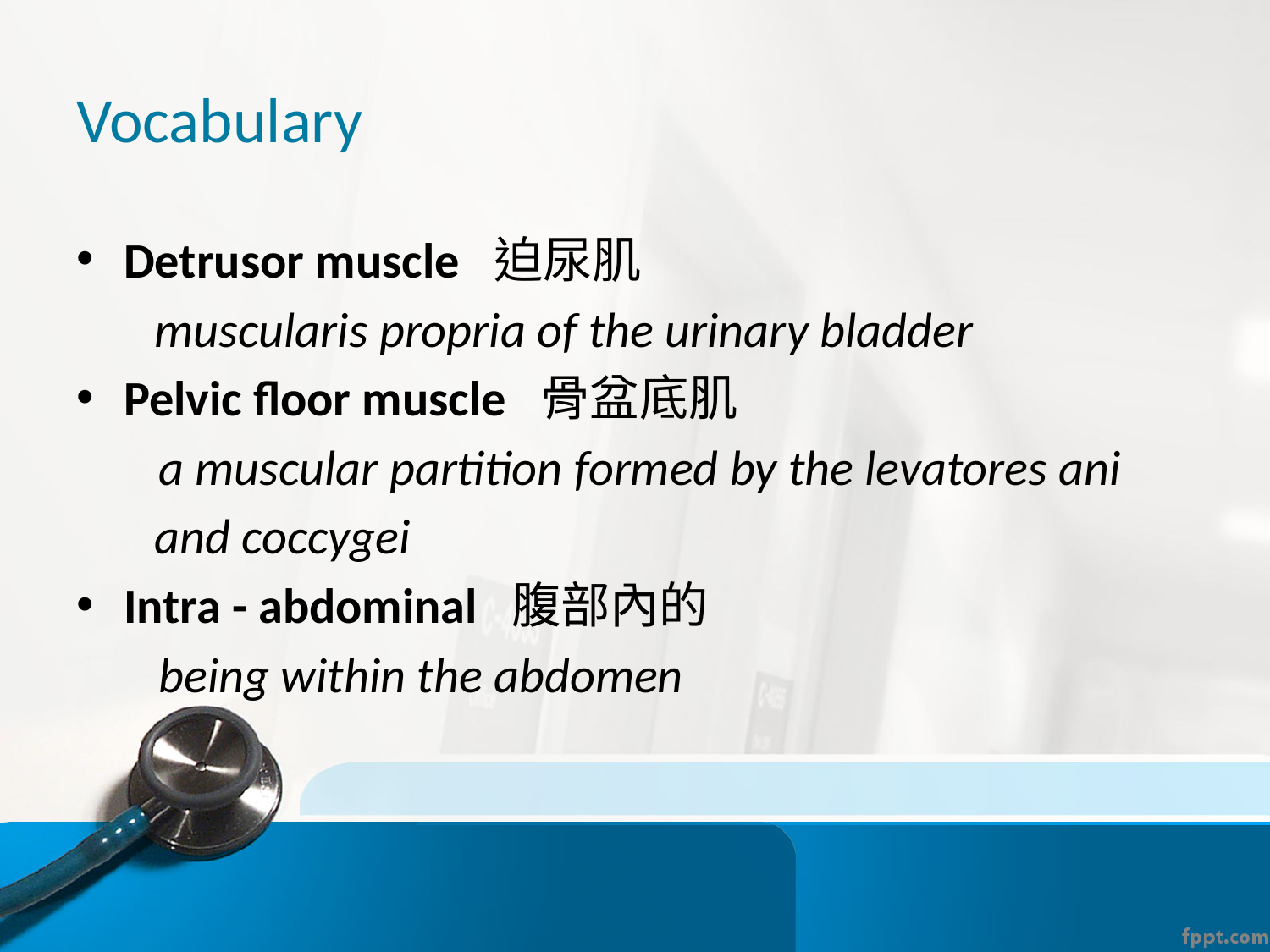

# Vocabulary
Detrusor muscle  迫尿肌
       muscularis propria of the urinary bladder
Pelvic floor muscle  骨盆底肌
      a muscular partition formed by the levatores ani
       and coccygei
Intra - abdominal  腹部內的
      being within the abdomen